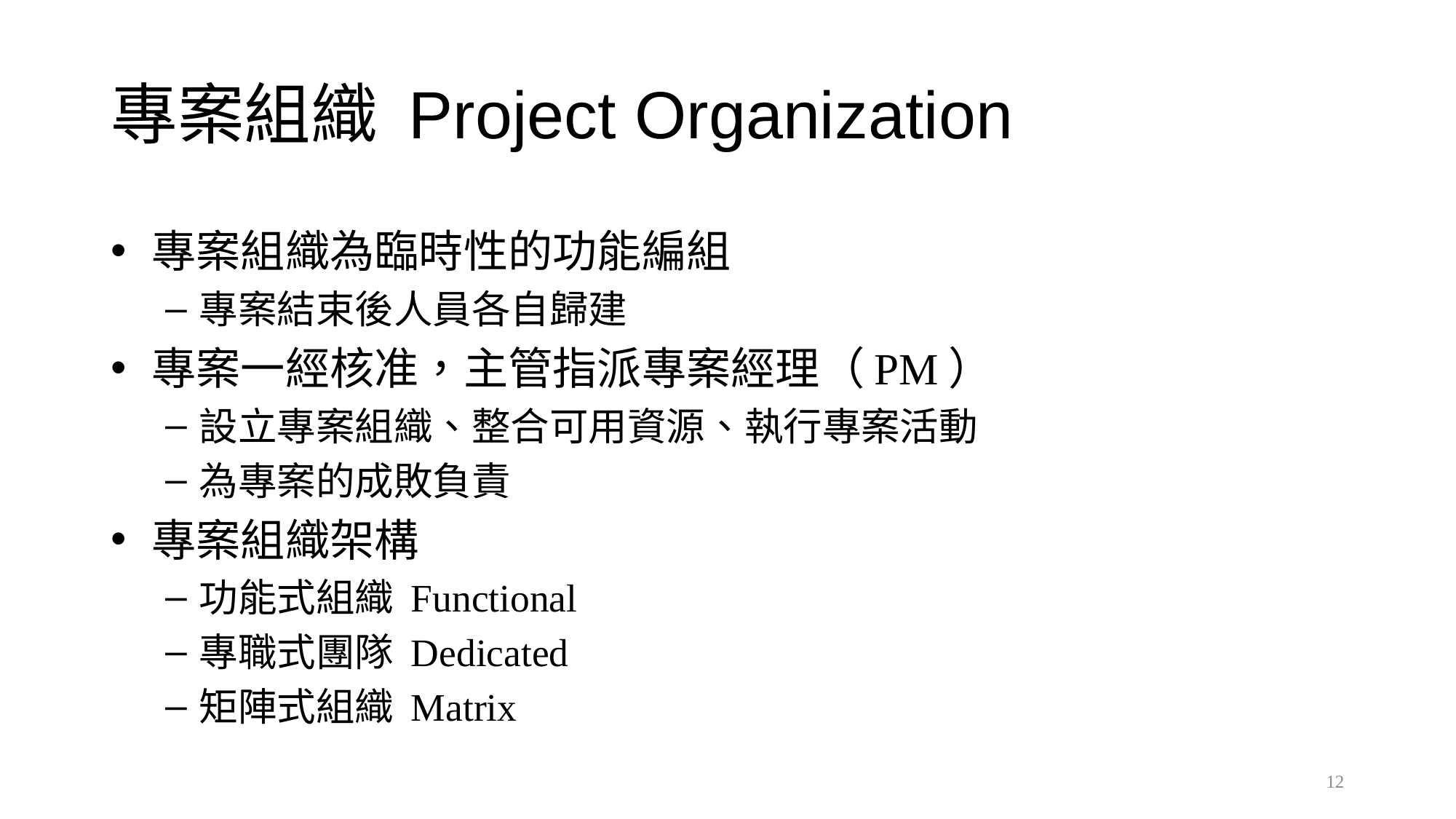

# 專案組織 Project Organization
專案組織為臨時性的功能編組
專案結束後人員各自歸建
專案一經核准，主管指派專案經理（PM）
設立專案組織、整合可用資源、執行專案活動
為專案的成敗負責
專案組織架構
功能式組織 Functional
專職式團隊 Dedicated
矩陣式組織 Matrix
12